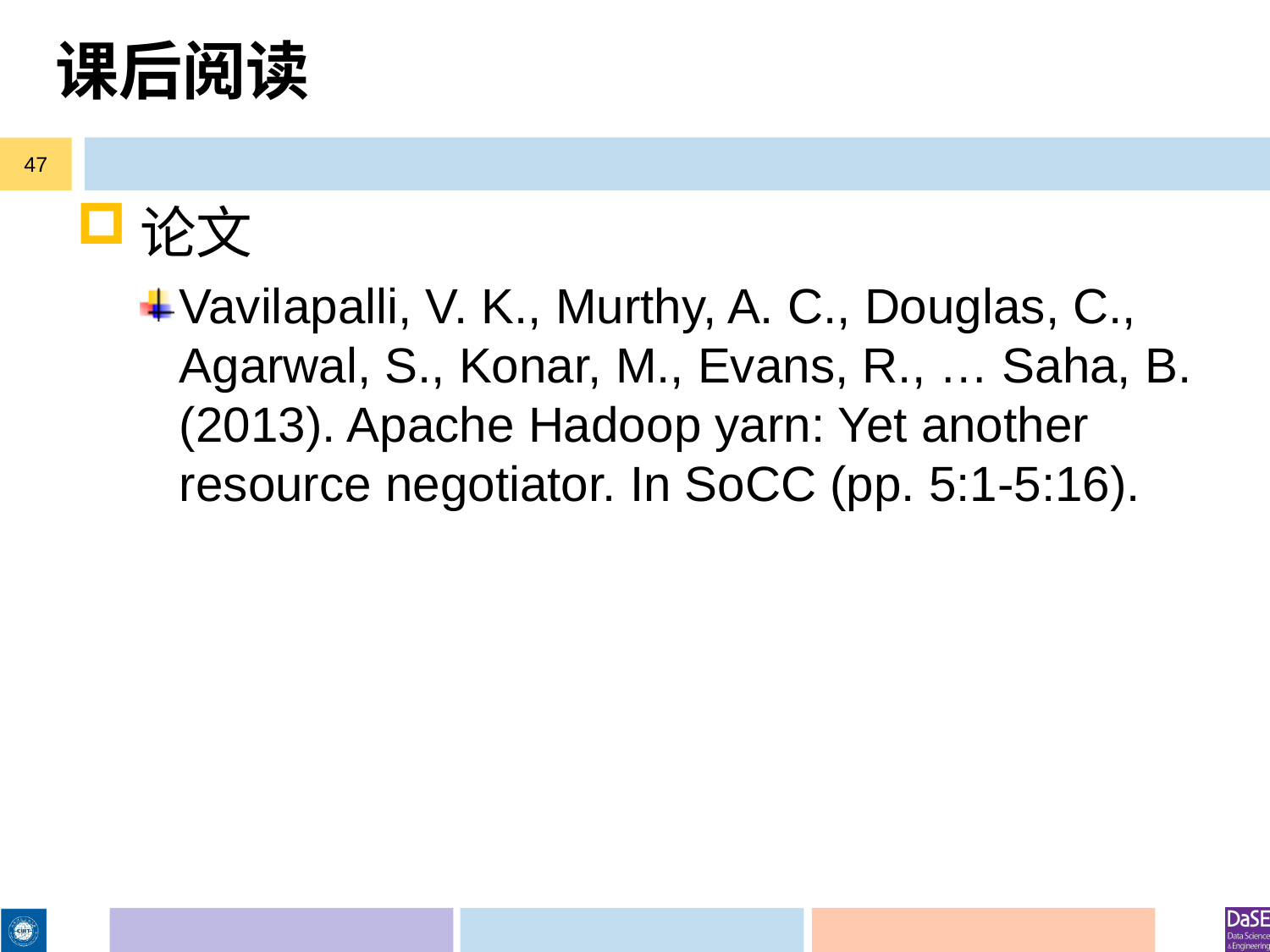

# 课后阅读
47
论文
Vavilapalli, V. K., Murthy, A. C., Douglas, C., Agarwal, S., Konar, M., Evans, R., … Saha, B. (2013). Apache Hadoop yarn: Yet another resource negotiator. In SoCC (pp. 5:1-5:16).